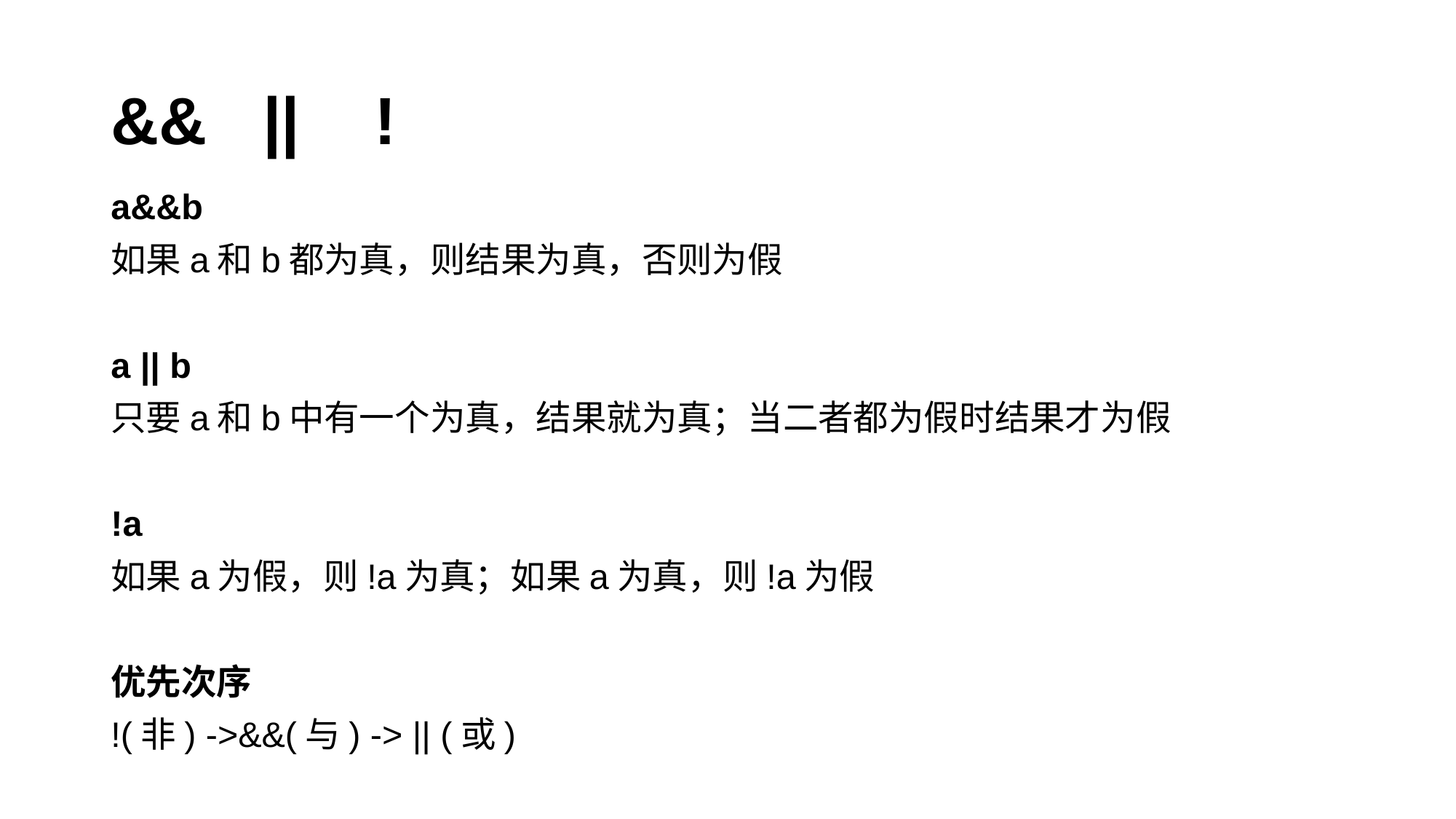

# &&   ||    !
a&&b
如果a和b都为真，则结果为真，否则为假

a || b
只要a和b中有一个为真，结果就为真；当二者都为假时结果才为假

!a
如果a为假，则!a为真；如果a为真，则!a为假

优先次序
!(非) ->&&(与) -> || (或)